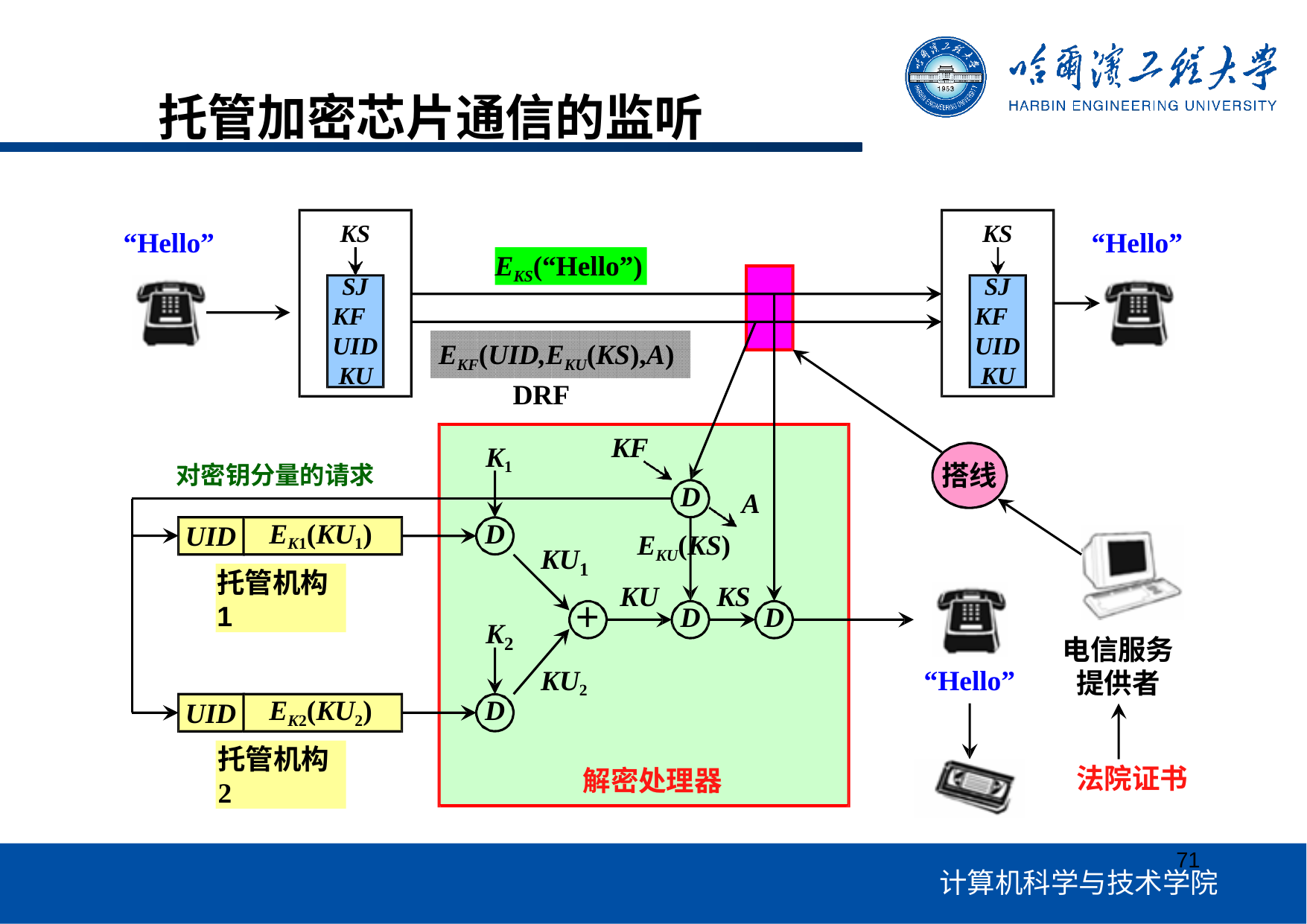

# 托管加密芯片通信的监听

KS
KS
“Hello”
“Hello”

EKS(“Hello”)

SJ  KF  UID  KU
SJ  KF  UID  KU

EKF(UID,EKU(KS),A)
DRF

KF
K1

搭线
对密钥分量的请求

D

A

EK1(KU1)
D

UID

EKU(KS)

KU

1
托管机构1
KU	KS

D
D
＋

K

2
电信服务 提供者

KU2
“Hello”
EK2(KU2)
D

UID

托管机构2
法院证书

解密处理器
71